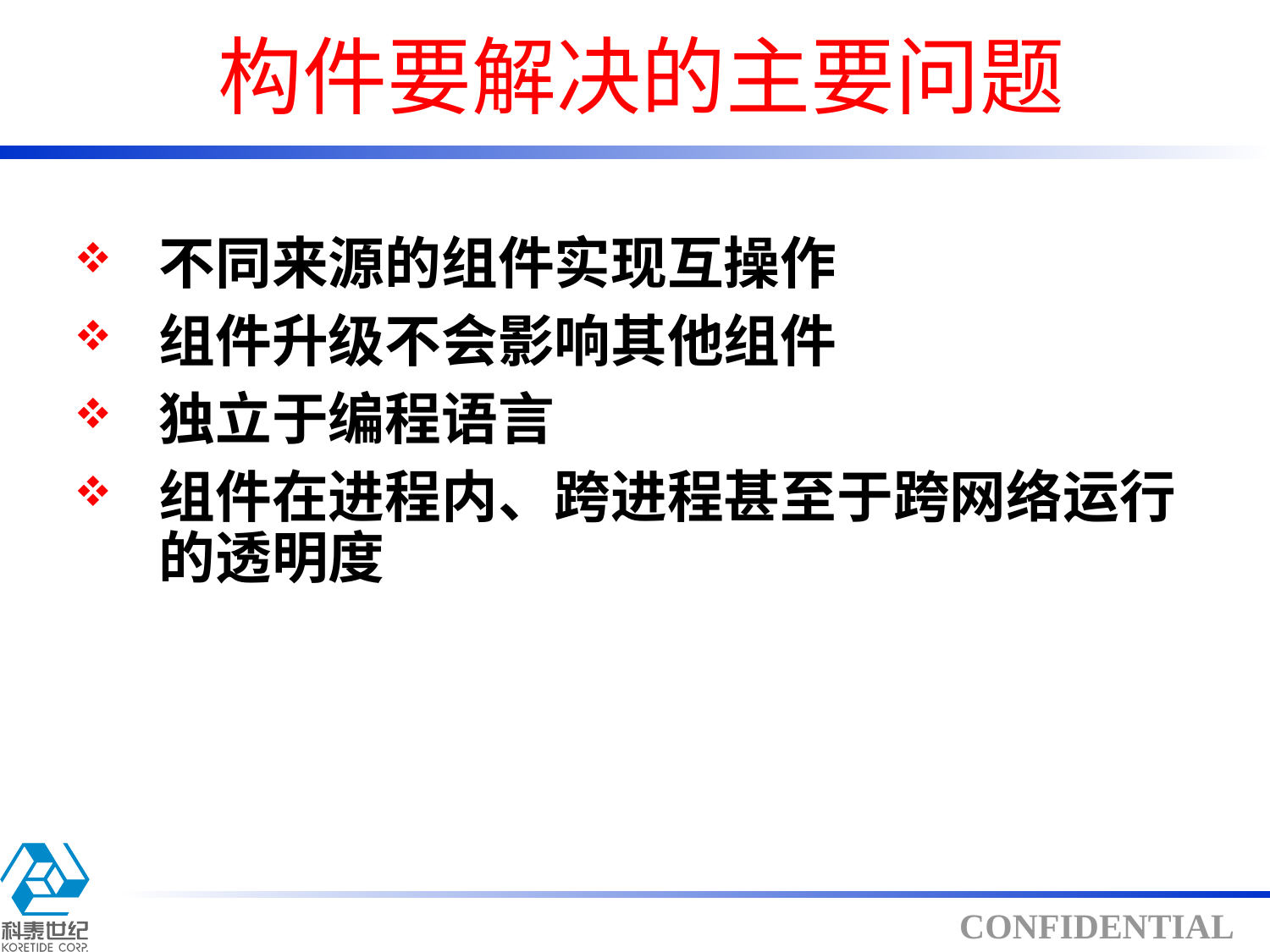

# 构件要解决的主要问题
不同来源的组件实现互操作
组件升级不会影响其他组件
独立于编程语言
组件在进程内、跨进程甚至于跨网络运行的透明度